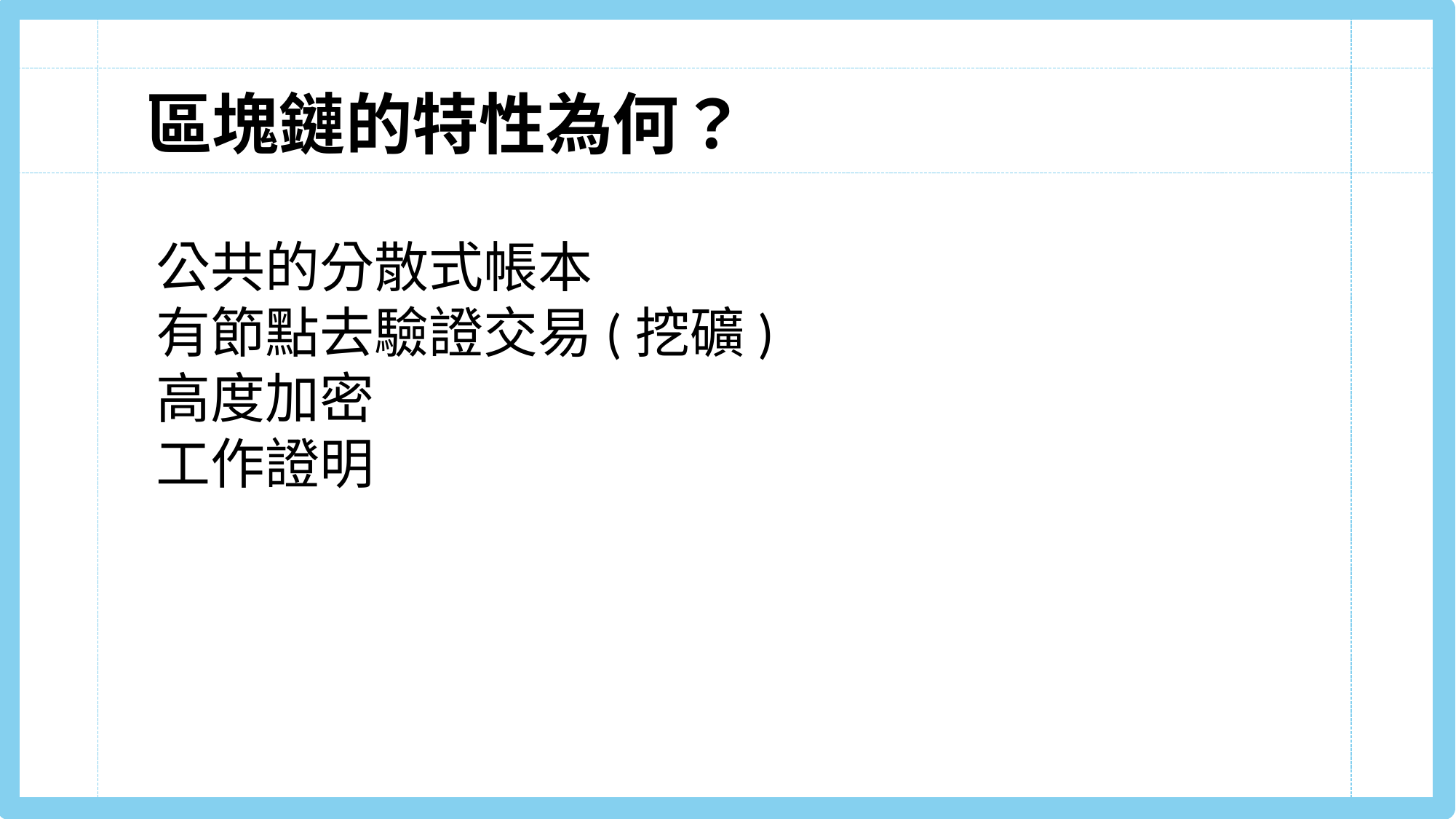

# 區塊鏈的特性為何？
公共的分散式帳本
有節點去驗證交易(挖礦)
高度加密
工作證明